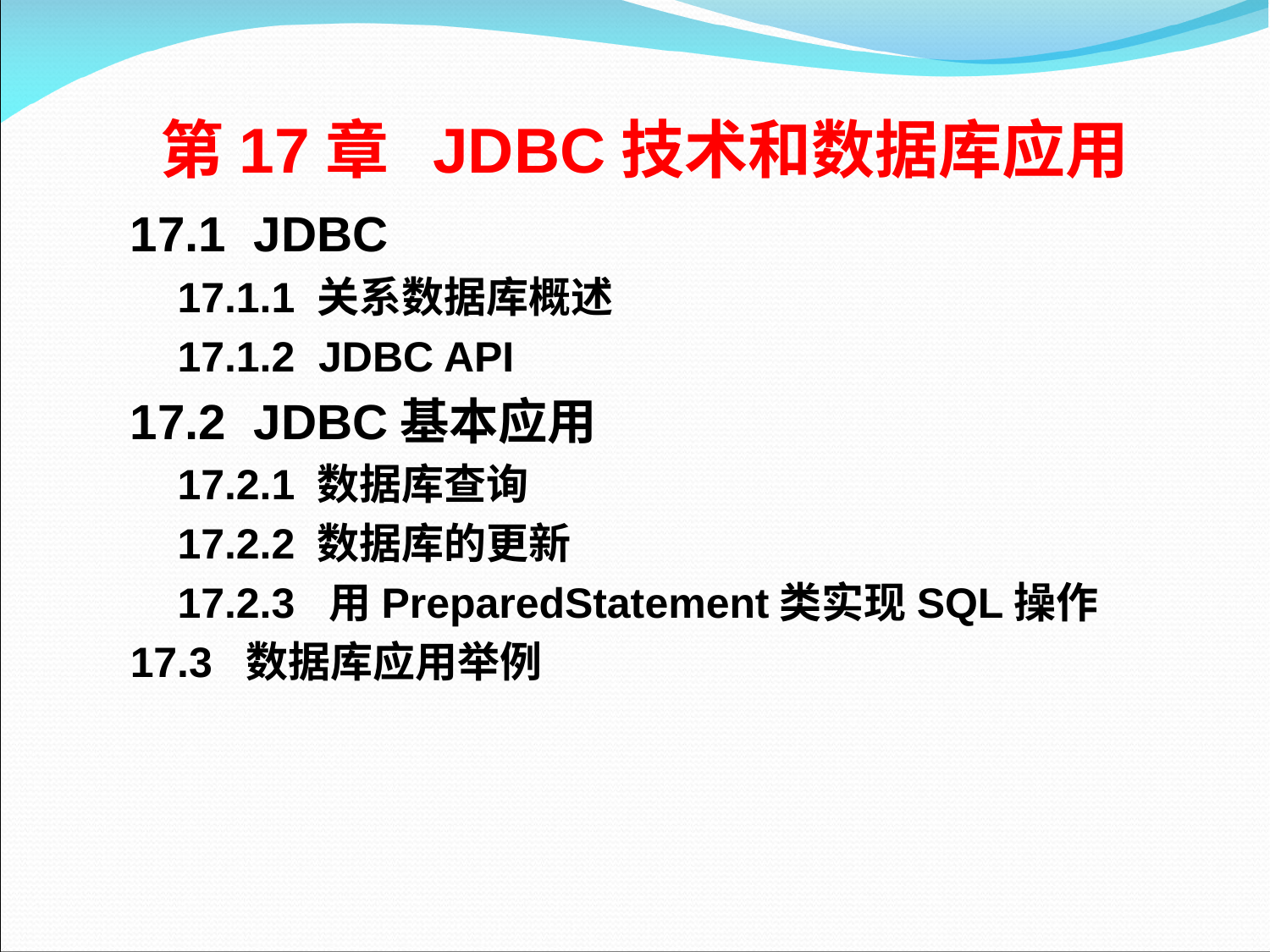

# 第17章  JDBC技术和数据库应用
17.1  JDBC
    17.1.1 关系数据库概述
    17.1.2  JDBC API
17.2  JDBC基本应用
    17.2.1 数据库查询
    17.2.2 数据库的更新
    17.2.3  用PreparedStatement类实现SQL操作
17.3  数据库应用举例